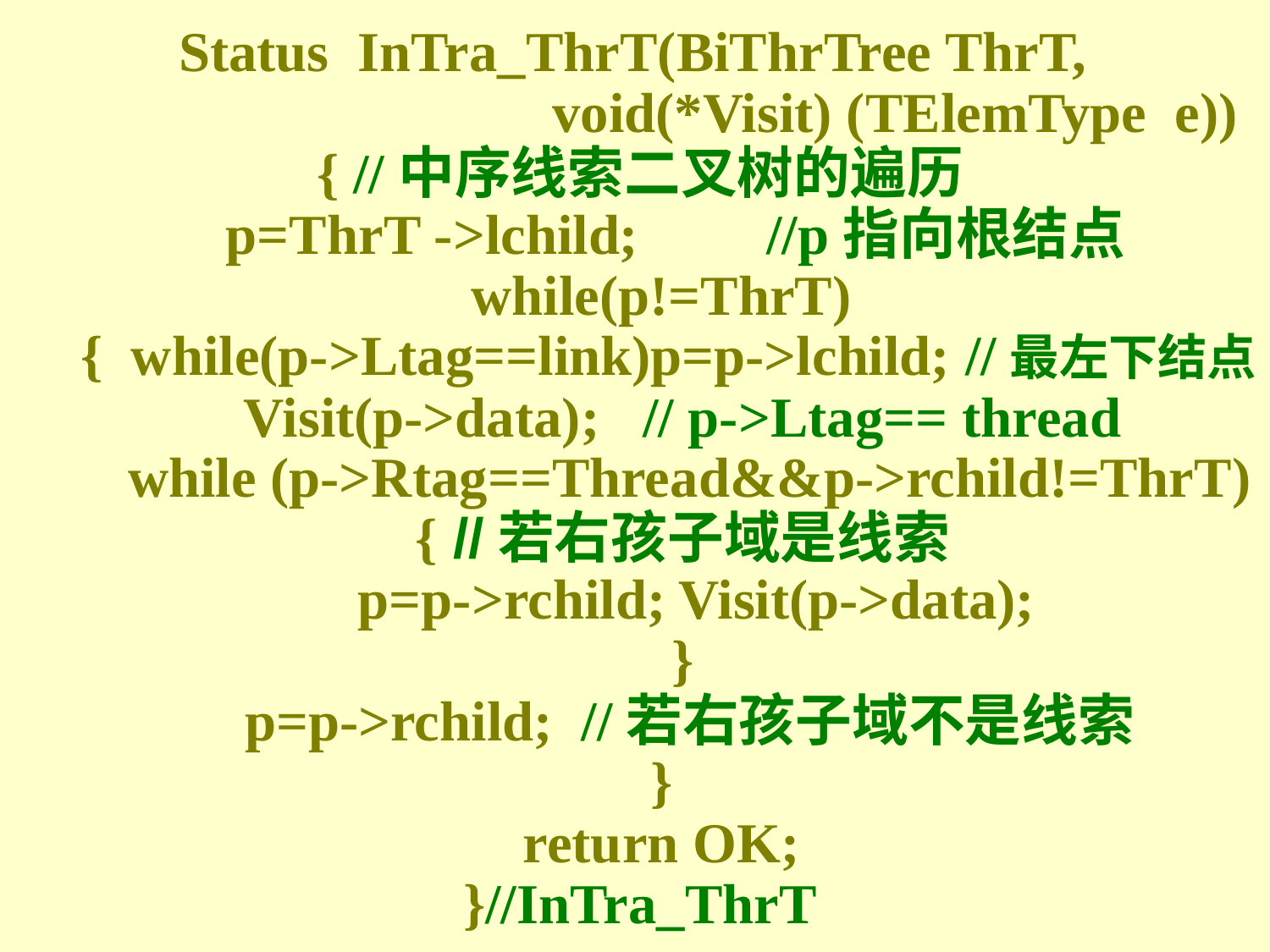

Status  InTra_ThrT(BiThrTree ThrT,
                                    void(*Visit) (TElemType  e))
{ //中序线索二叉树的遍历
     p=ThrT ->lchild;         //p指向根结点
     while(p!=ThrT)
    {  while(p->Ltag==link)p=p->lchild; //最左下结点
       Visit(p->data);   // p->Ltag== thread
       while (p->Rtag==Thread&&p->rchild!=ThrT)
      { //若右孩子域是线索
          p=p->rchild; Visit(p->data);
       }
       p=p->rchild;  //若右孩子域不是线索
   }
   return OK;
}//InTra_ThrT